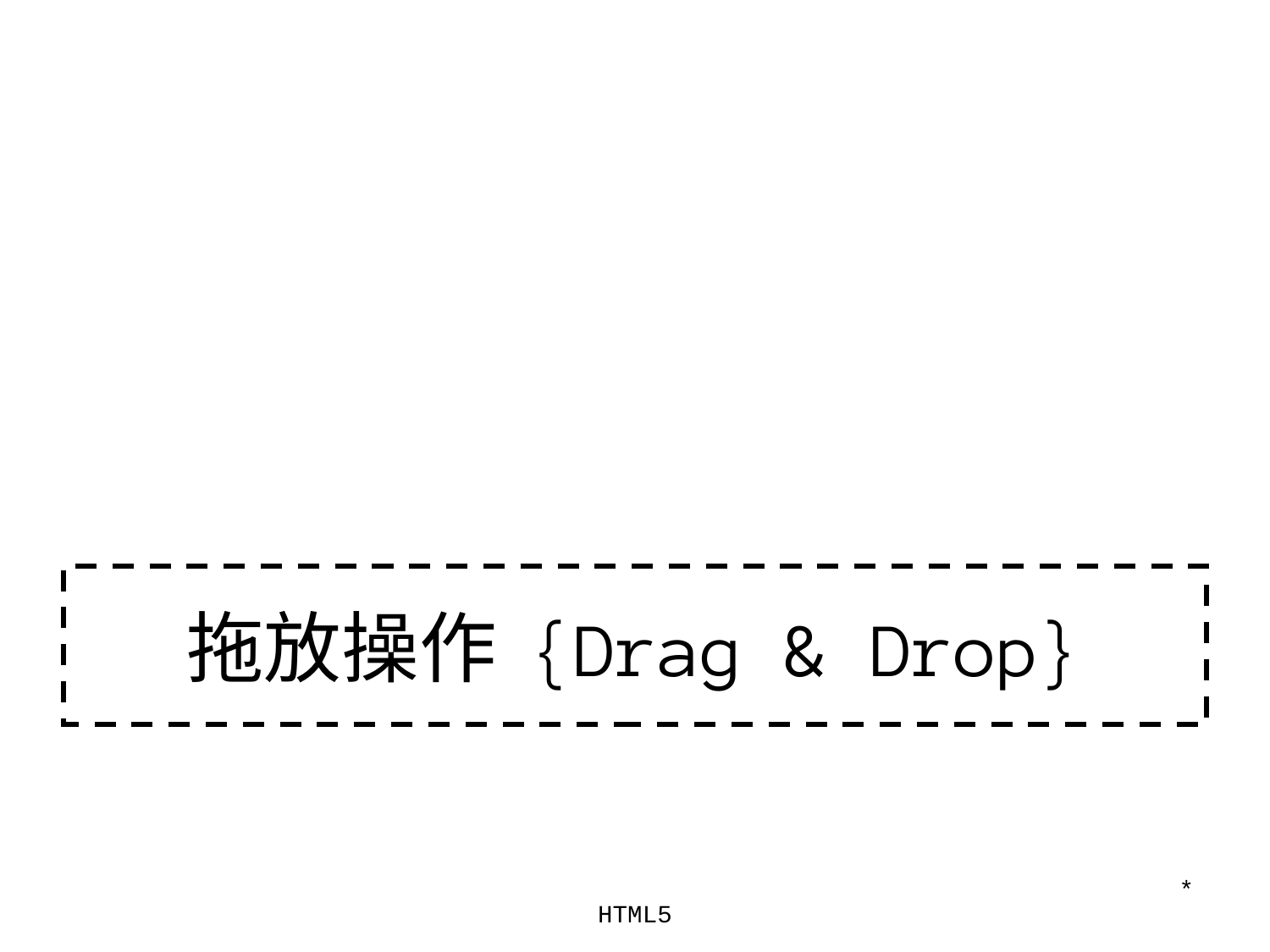

# 拖放操作 {Drag & Drop}
*
HTML5